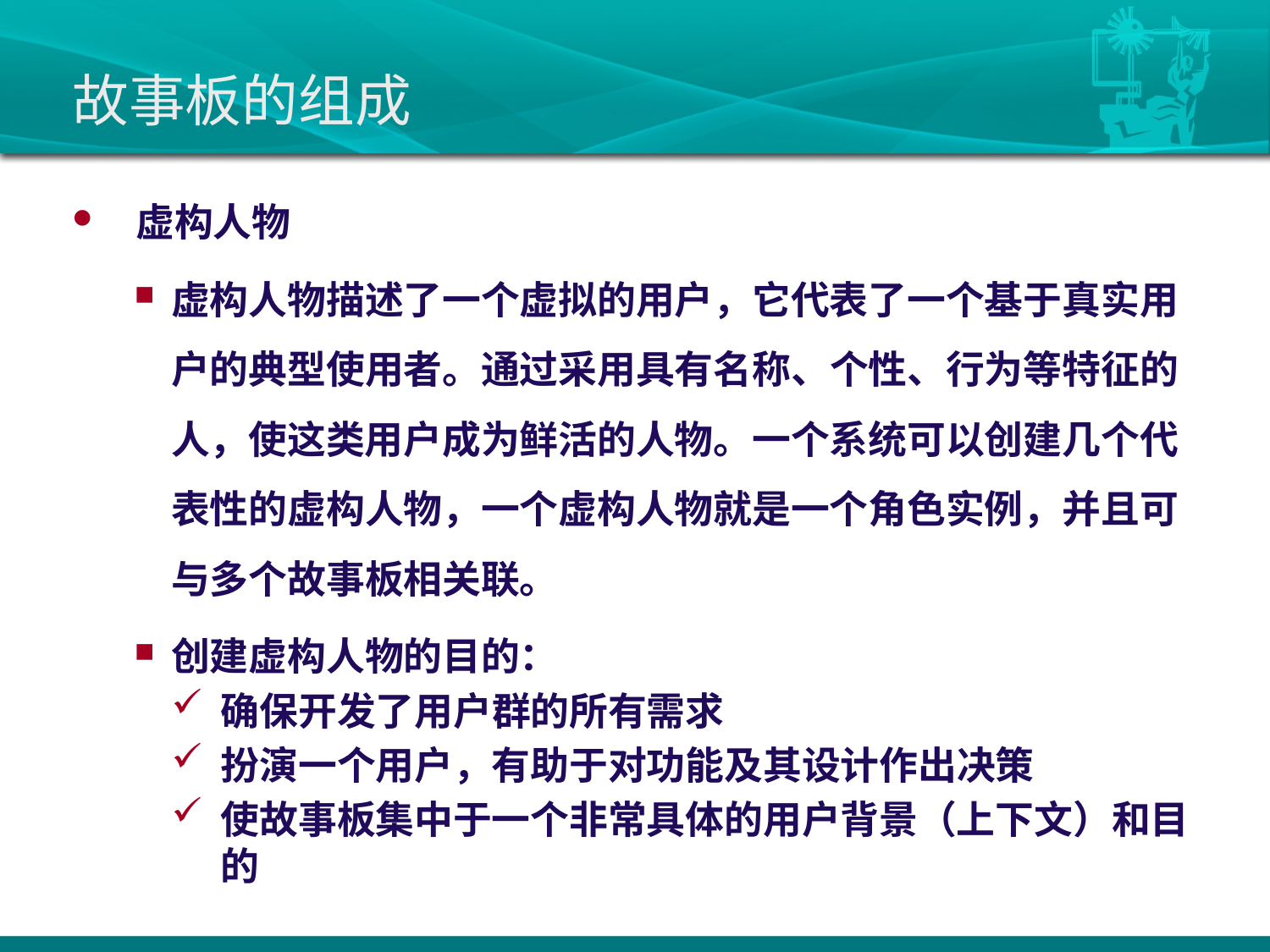

# 故事板的组成
虚构人物
虚构人物描述了一个虚拟的用户，它代表了一个基于真实用户的典型使用者。通过采用具有名称、个性、行为等特征的人，使这类用户成为鲜活的人物。一个系统可以创建几个代表性的虚构人物，一个虚构人物就是一个角色实例，并且可与多个故事板相关联。
创建虚构人物的目的：
确保开发了用户群的所有需求
扮演一个用户，有助于对功能及其设计作出决策
使故事板集中于一个非常具体的用户背景（上下文）和目的